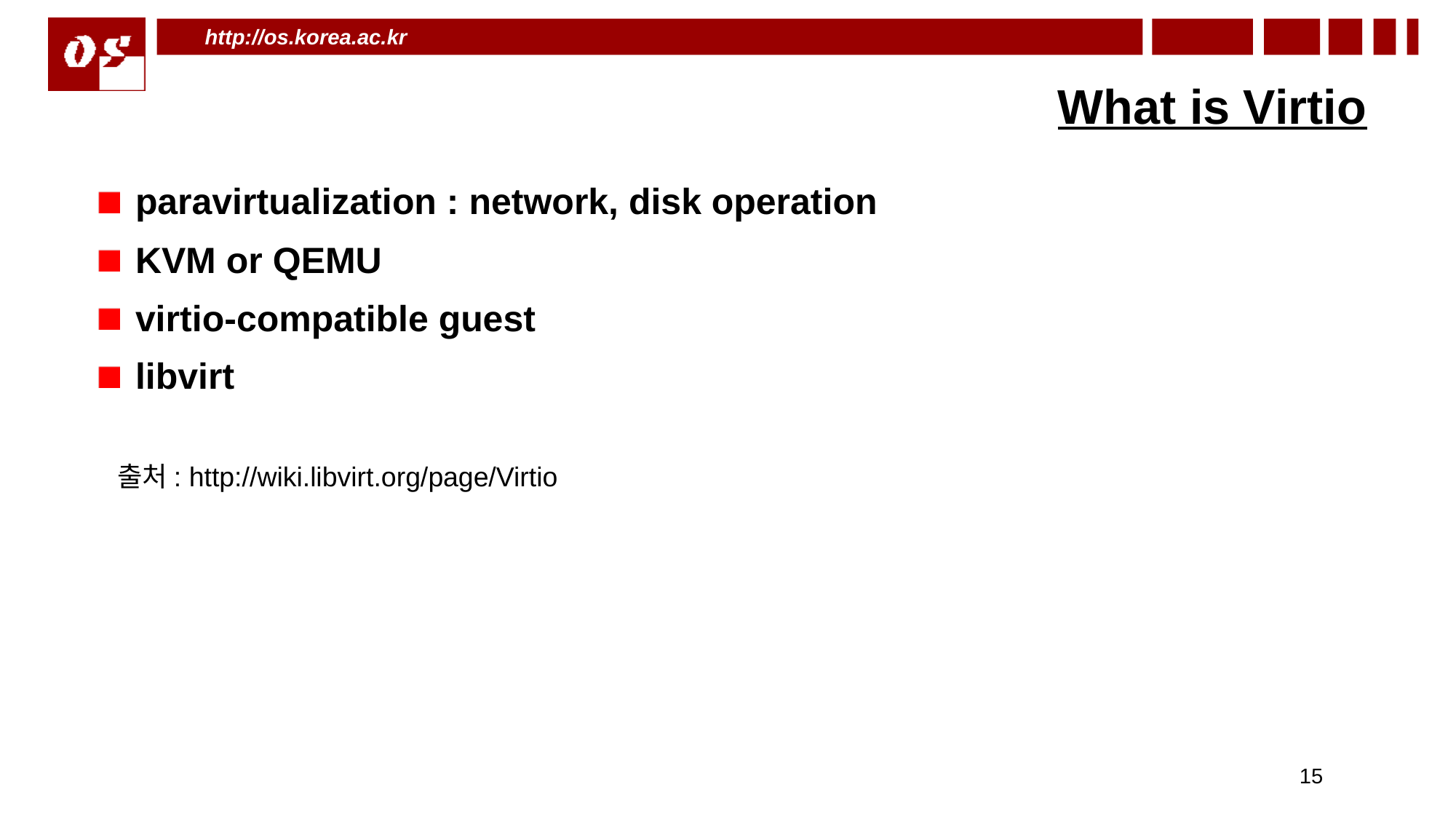

# What is Virtio
paravirtualization : network, disk operation
KVM or QEMU
virtio-compatible guest
libvirt
출처: http://wiki.libvirt.org/page/Virtio
15